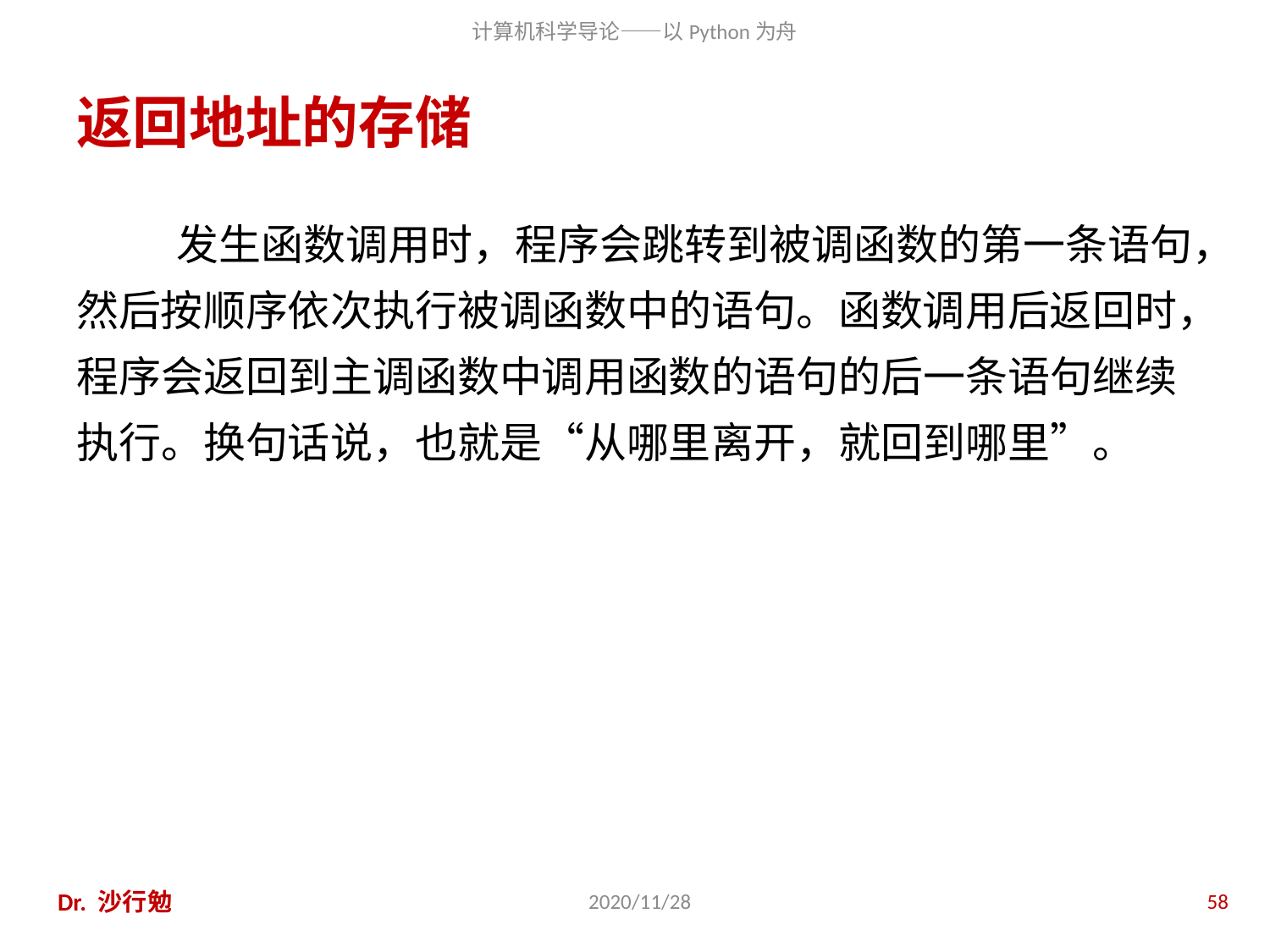

# 返回地址的存储
发生函数调用时，程序会跳转到被调函数的第一条语句，然后按顺序依次执行被调函数中的语句。函数调用后返回时，程序会返回到主调函数中调用函数的语句的后一条语句继续执行。换句话说，也就是“从哪里离开，就回到哪里”。

Dr. 沙行勉
2020/11/28
58